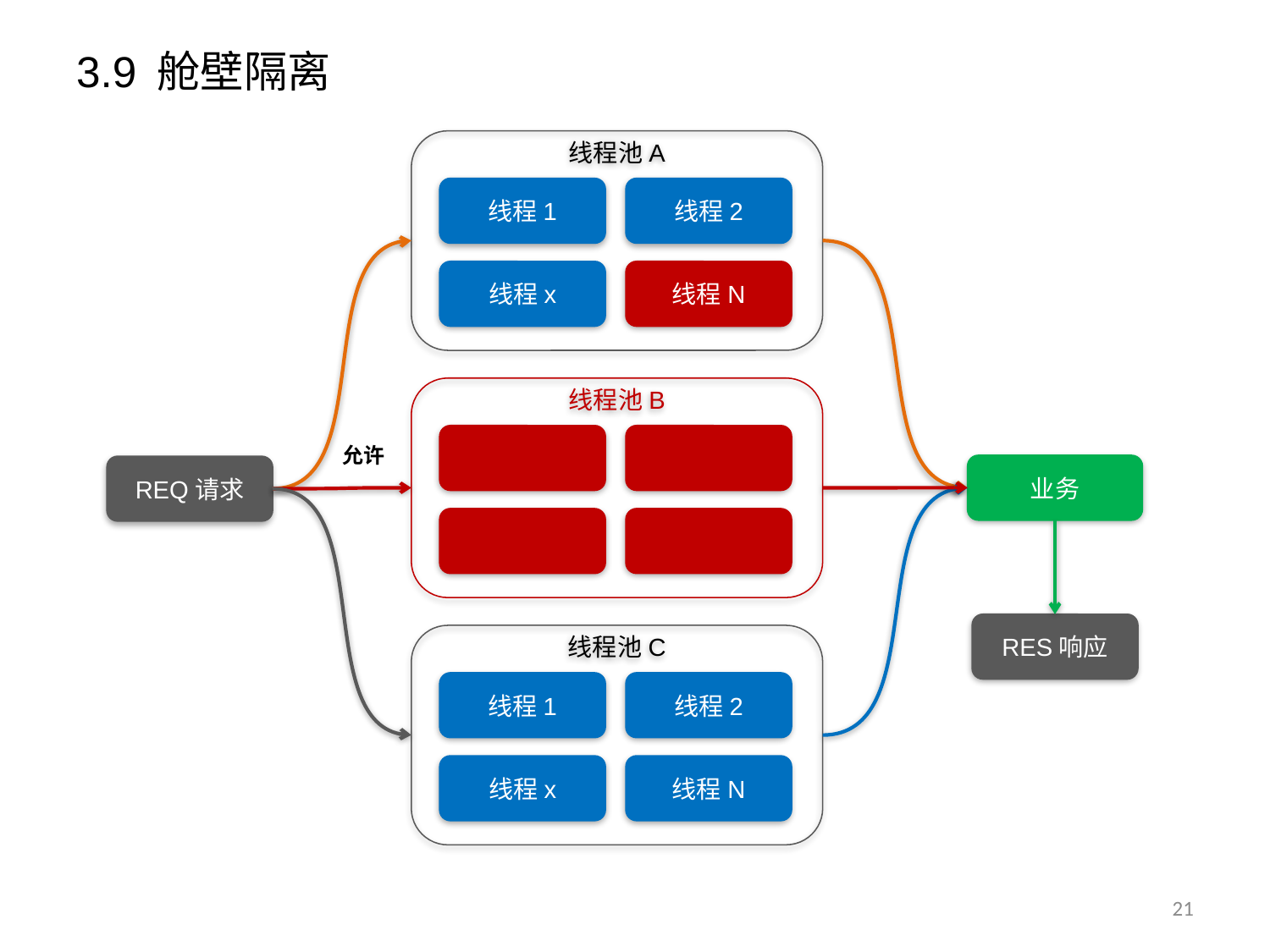

# 3.9 舱壁隔离
线程池A

线程1
线程2
线程x
线程N
线程池B

线程1
线程2
线程x
线程N
允许
业务
REQ请求
RES响应
线程池C

线程1
线程2
线程x
线程N
21